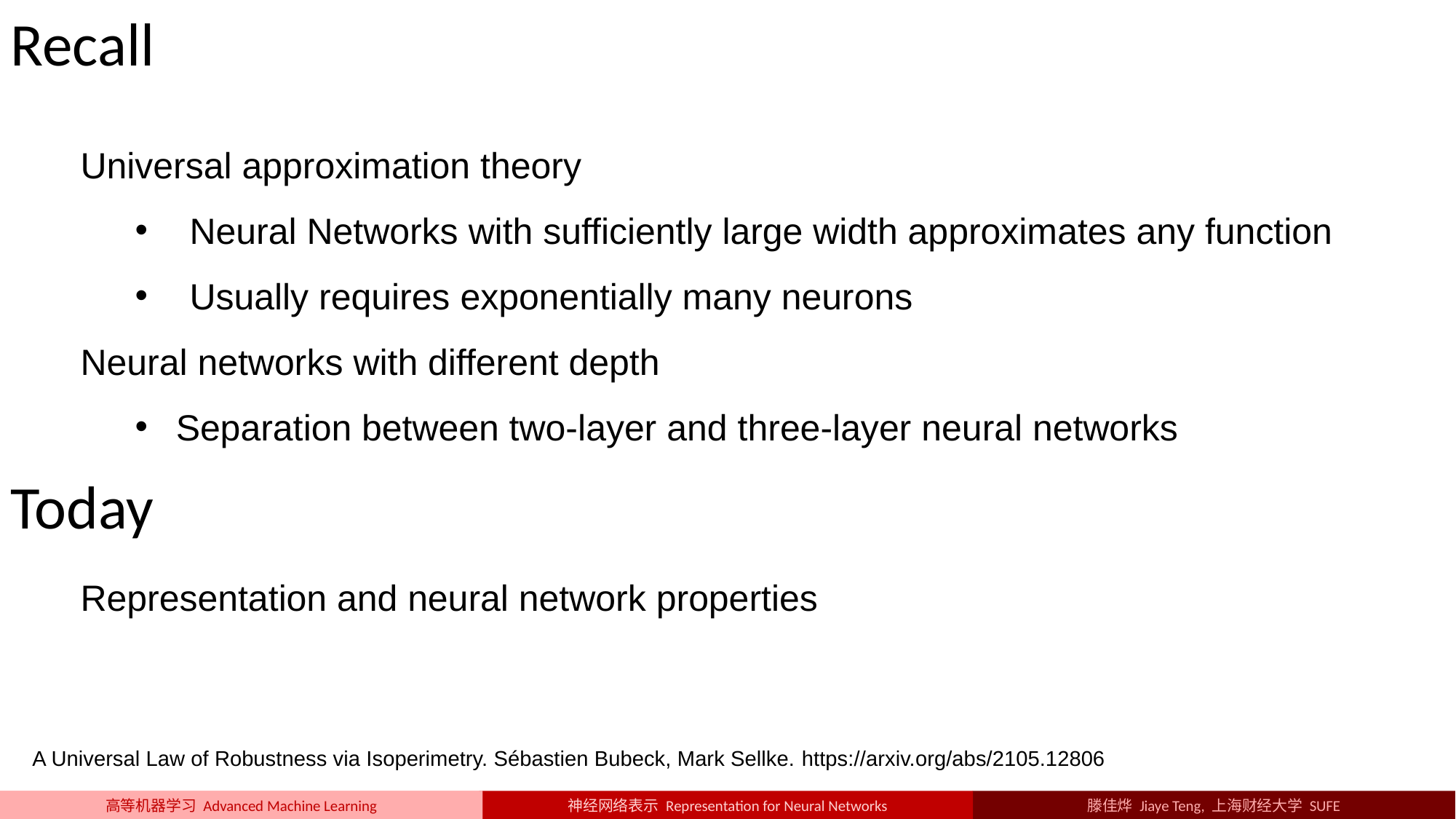

Recall
Universal approximation theory
Neural Networks with sufficiently large width approximates any function
Usually requires exponentially many neurons
Neural networks with different depth
Separation between two-layer and three-layer neural networks
Today
Representation and neural network properties
A Universal Law of Robustness via Isoperimetry. Sébastien Bubeck, Mark Sellke. https://arxiv.org/abs/2105.12806
神经网络表示 Representation for Neural Networks

高等机器学习 Advanced Machine Learning

滕佳烨 Jiaye Teng, 上海财经大学 SUFE